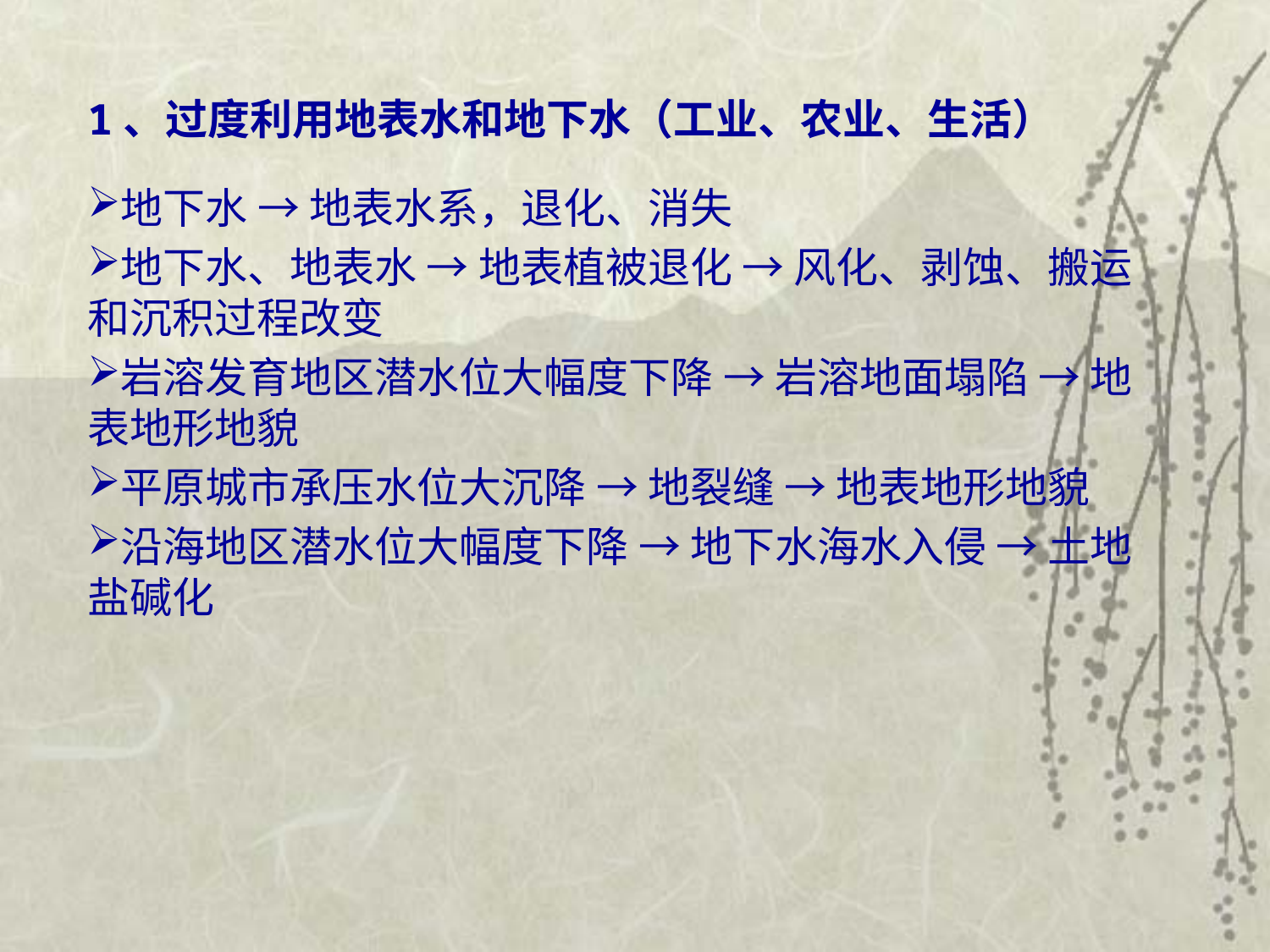

1、过度利用地表水和地下水（工业、农业、生活）
地下水 → 地表水系，退化、消失
地下水、地表水 → 地表植被退化 → 风化、剥蚀、搬运和沉积过程改变
岩溶发育地区潜水位大幅度下降 → 岩溶地面塌陷 → 地表地形地貌
平原城市承压水位大沉降 → 地裂缝 → 地表地形地貌
沿海地区潜水位大幅度下降 → 地下水海水入侵 → 土地盐碱化